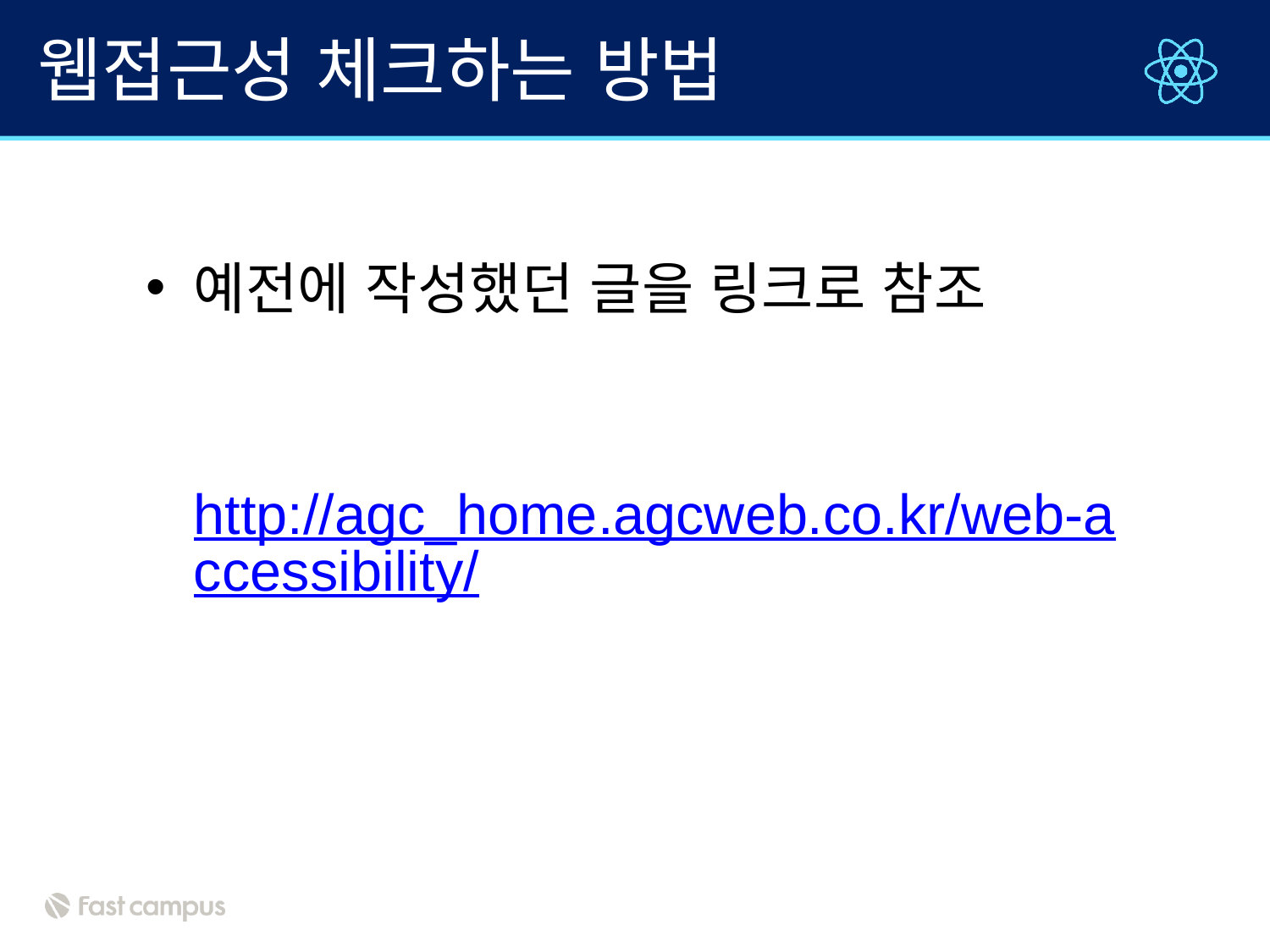

# 웹접근성 체크하는 방법
예전에 작성했던 글을 링크로 참조

    http://agc_home.agcweb.co.kr/web-accessibility/